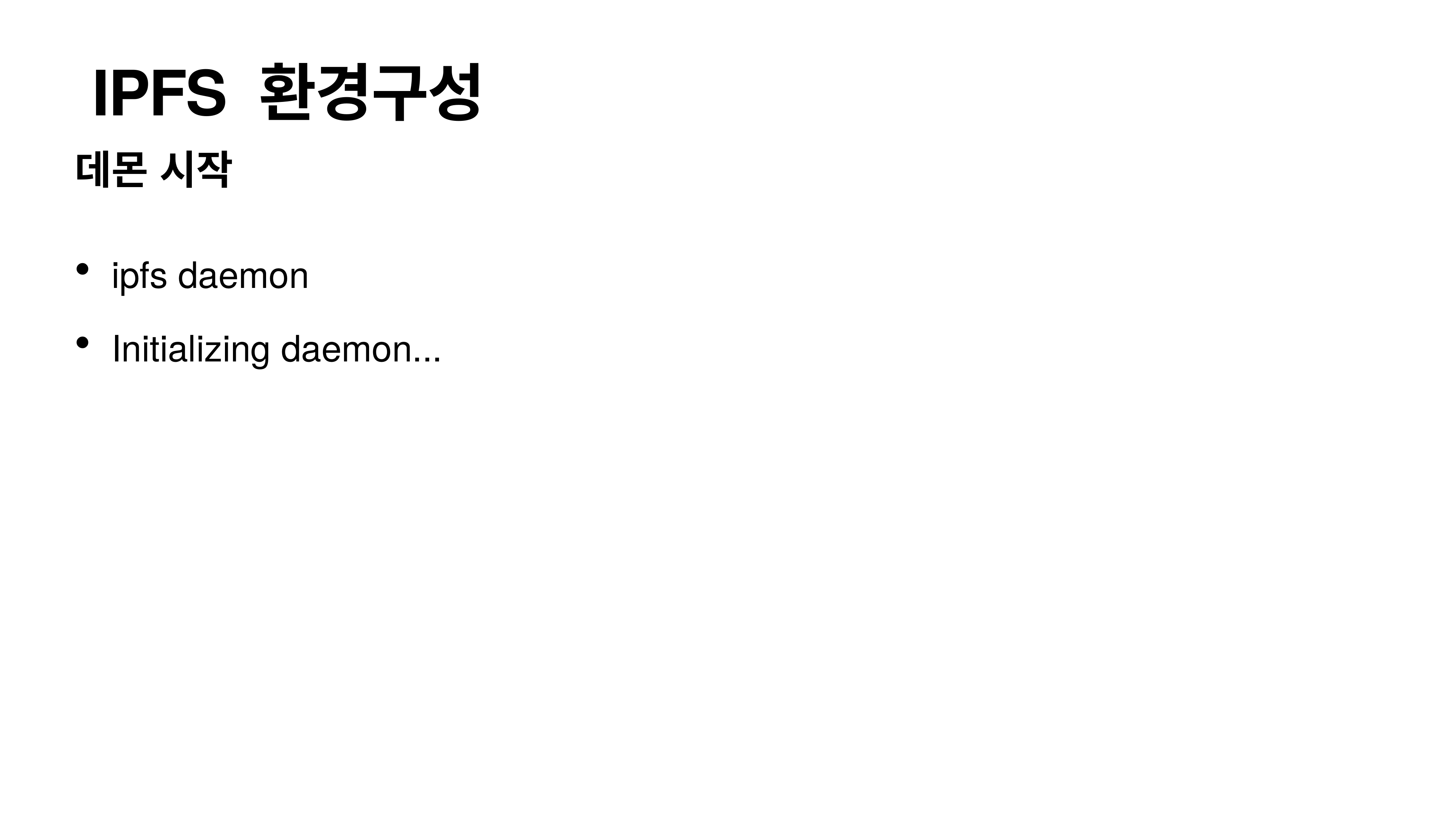

# IPFS 환경구성
데몬 시작
ipfs daemon
Initializing daemon...